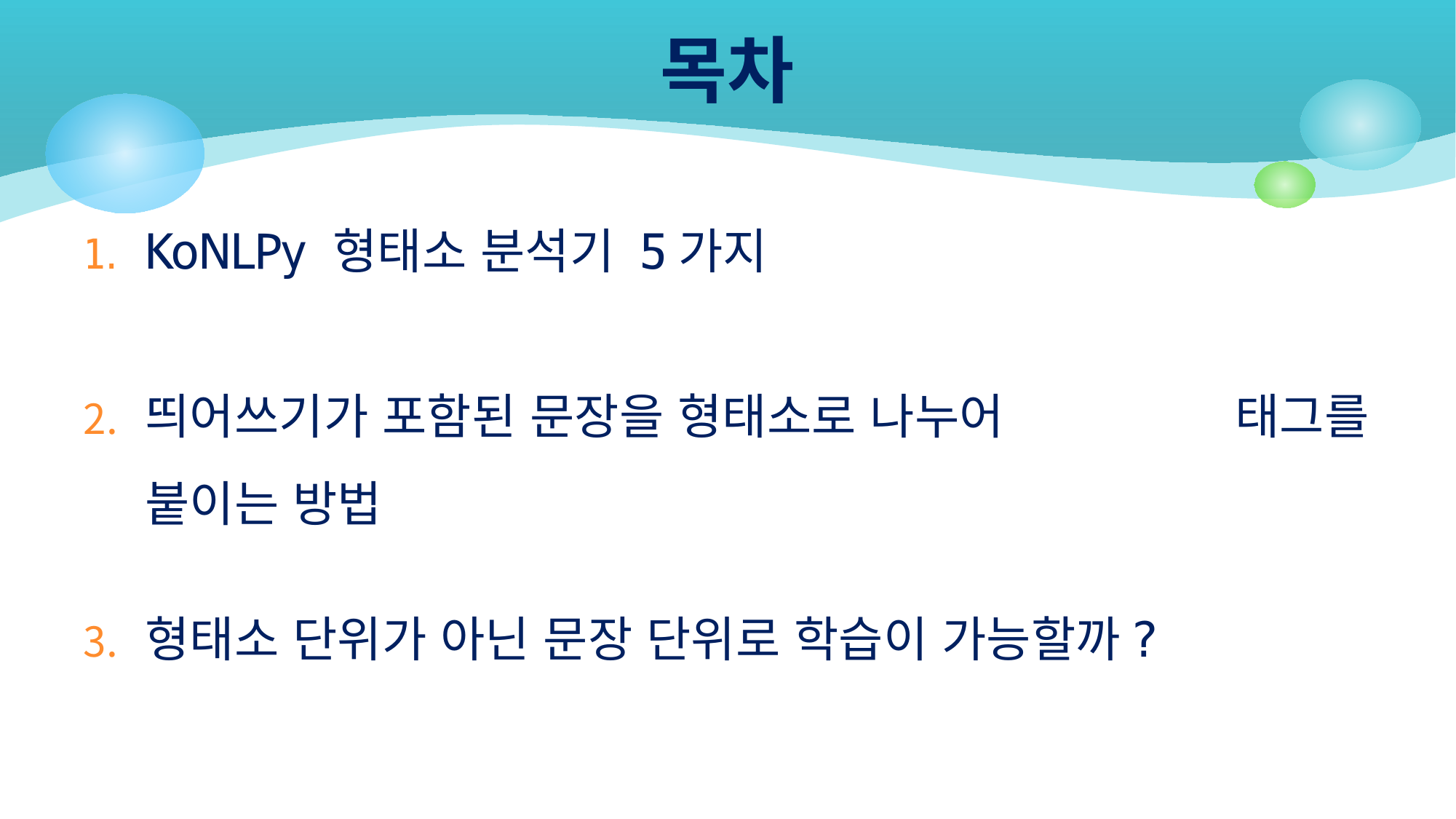

# 목차
KoNLPy 형태소 분석기 5가지

띄어쓰기가 포함된 문장을 형태소로 나누어                 태그를 붙이는 방법

형태소 단위가 아닌 문장 단위로 학습이 가능할까?